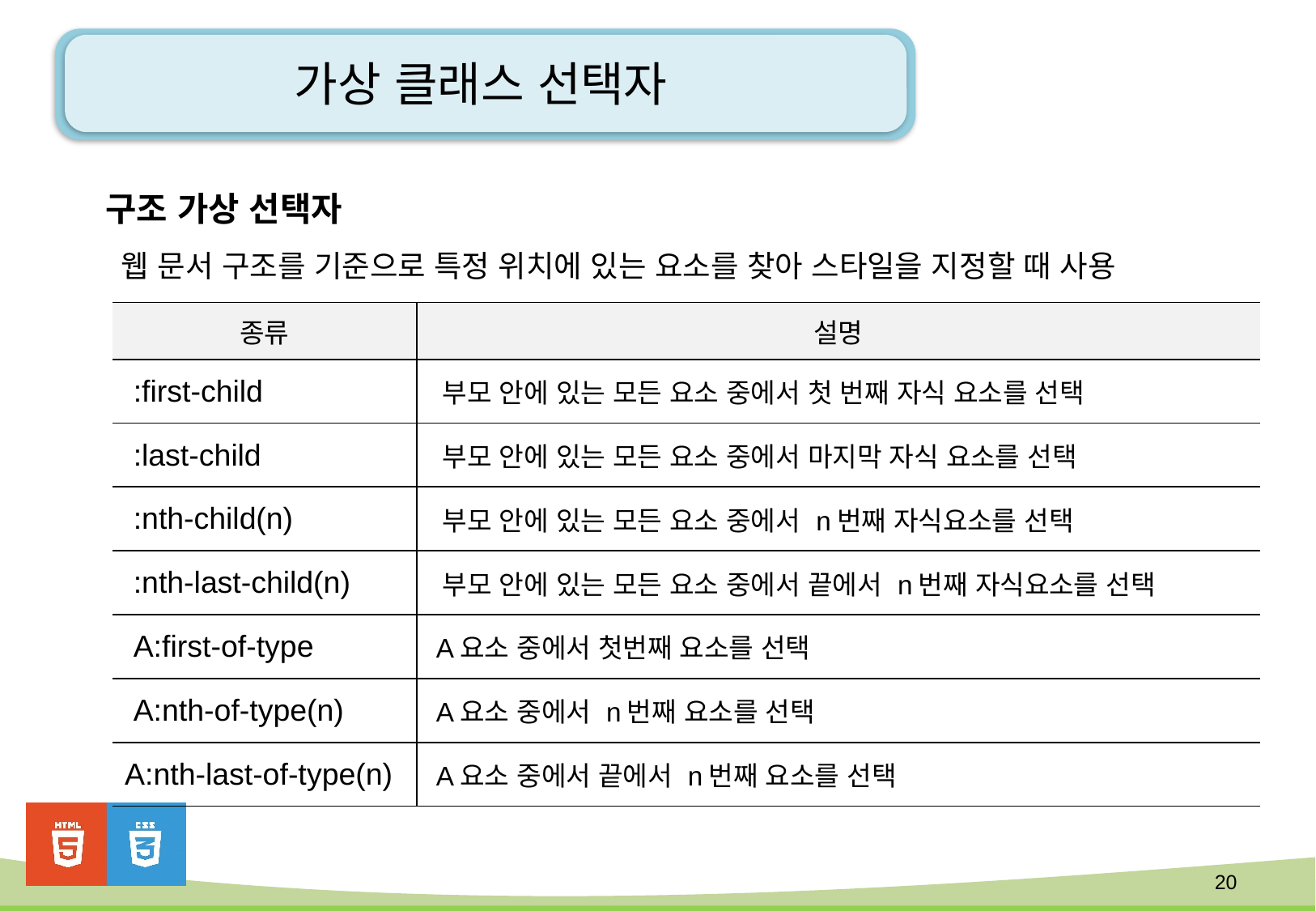

# 가상 클래스 선택자
구조 가상 선택자
 웹 문서 구조를 기준으로 특정 위치에 있는 요소를 찾아 스타일을 지정할 때 사용
| 종류 | 설명 |
| --- | --- |
| :first-child | 부모 안에 있는 모든 요소 중에서 첫 번째 자식 요소를 선택 |
| :last-child | 부모 안에 있는 모든 요소 중에서 마지막 자식 요소를 선택 |
| :nth-child(n) | 부모 안에 있는 모든 요소 중에서 n번째 자식요소를 선택 |
| :nth-last-child(n) | 부모 안에 있는 모든 요소 중에서 끝에서 n번째 자식요소를 선택 |
| A:first-of-type | A요소 중에서 첫번째 요소를 선택 |
| A:nth-of-type(n) | A요소 중에서 n번째 요소를 선택 |
| A:nth-last-of-type(n) | A요소 중에서 끝에서 n번째 요소를 선택 |
20